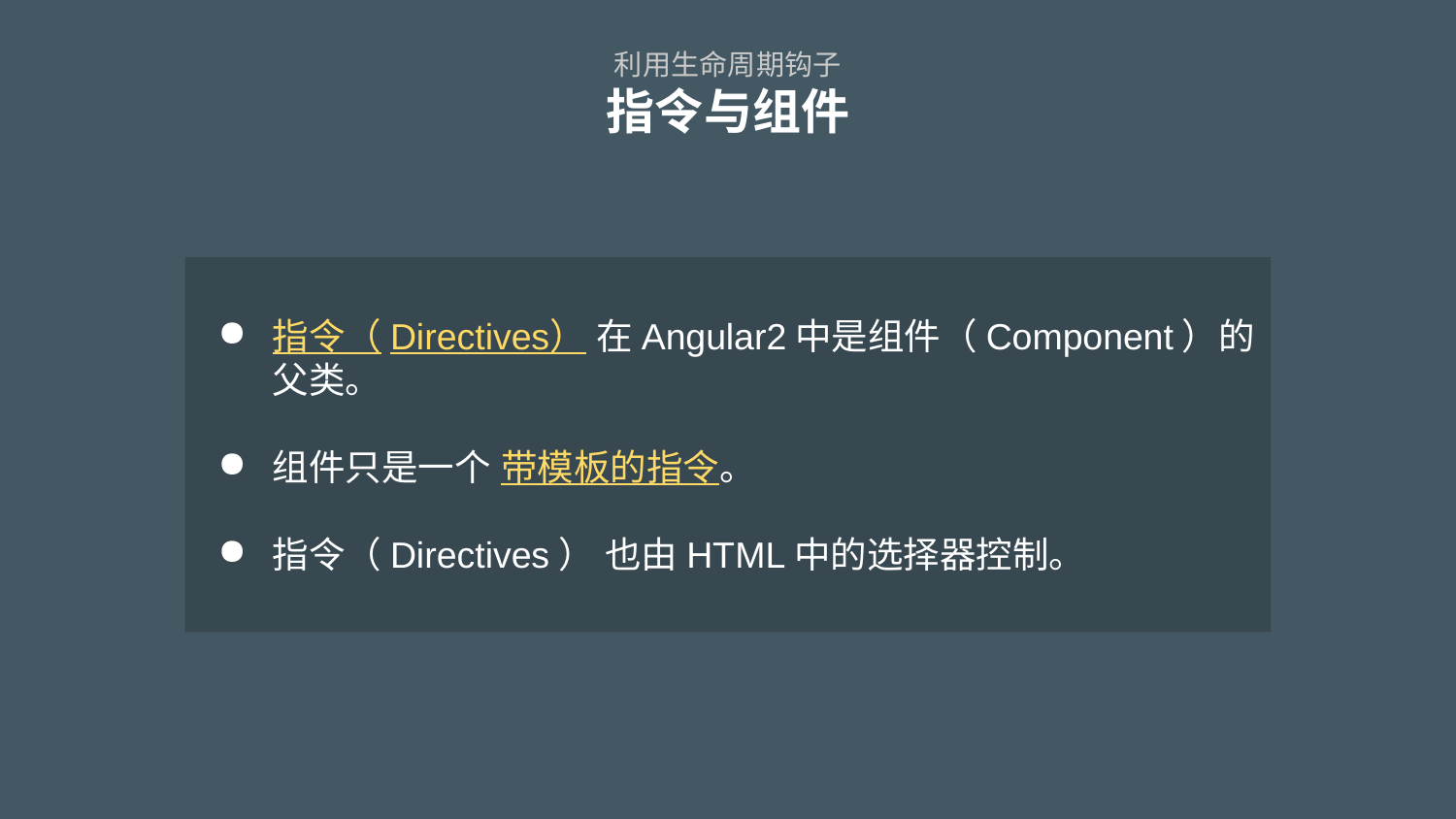

# 利用生命周期钩子 指令与组件
指令（Directives） 在Angular2中是组件（Component）的父类。
组件只是一个 带模板的指令。
指令（Directives） 也由HTML中的选择器控制。